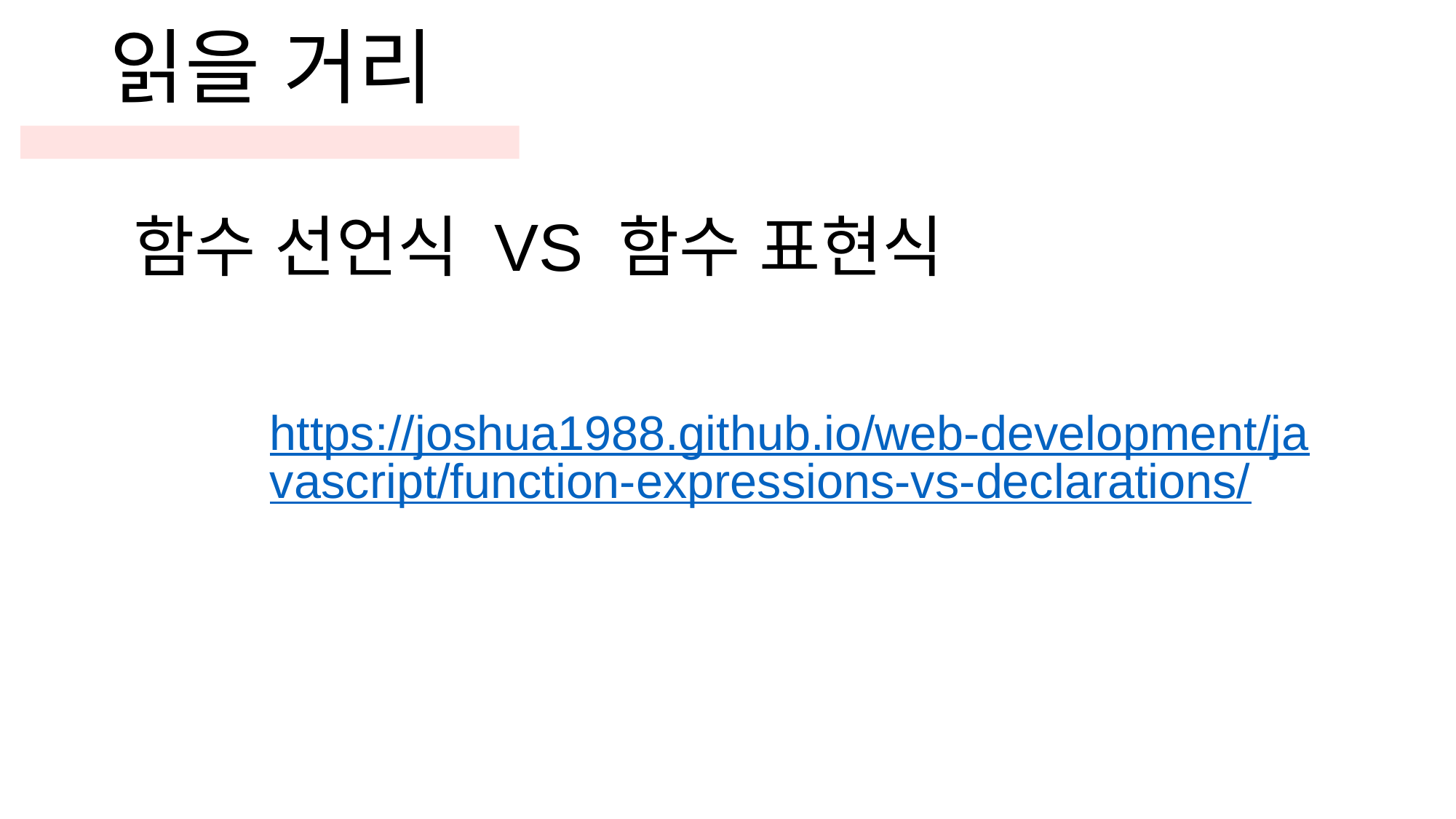

읽을 거리

함수 선언식 VS 함수 표현식
https://joshua1988.github.io/web-development/javascript/function-expressions-vs-declarations/